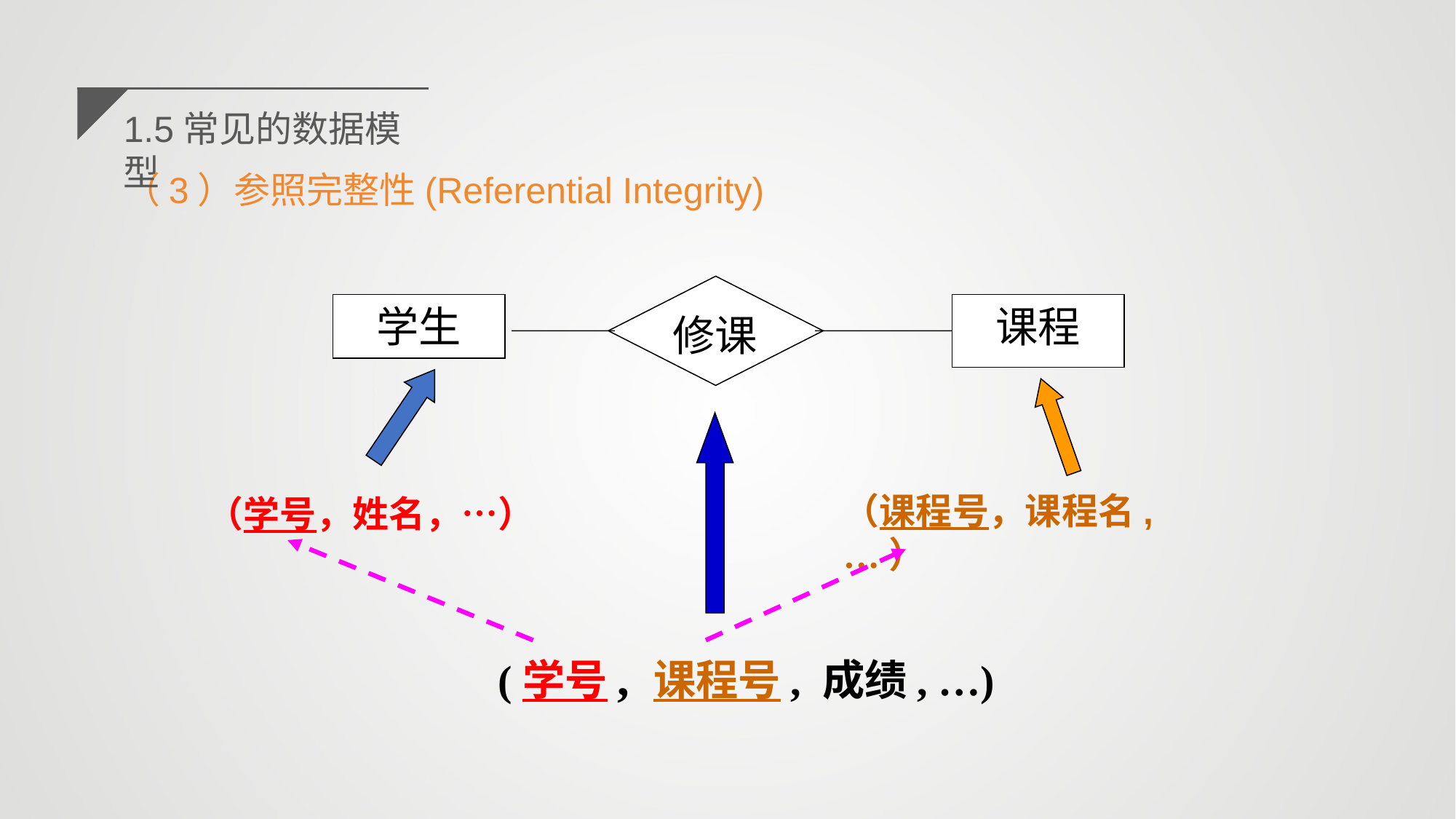

1.5常见的数据模型
（3）参照完整性(Referential Integrity)

修课
学生
课程

（课程号，课程名, …）
（学号，姓名，…）

(学号, 课程号, 成绩, …)